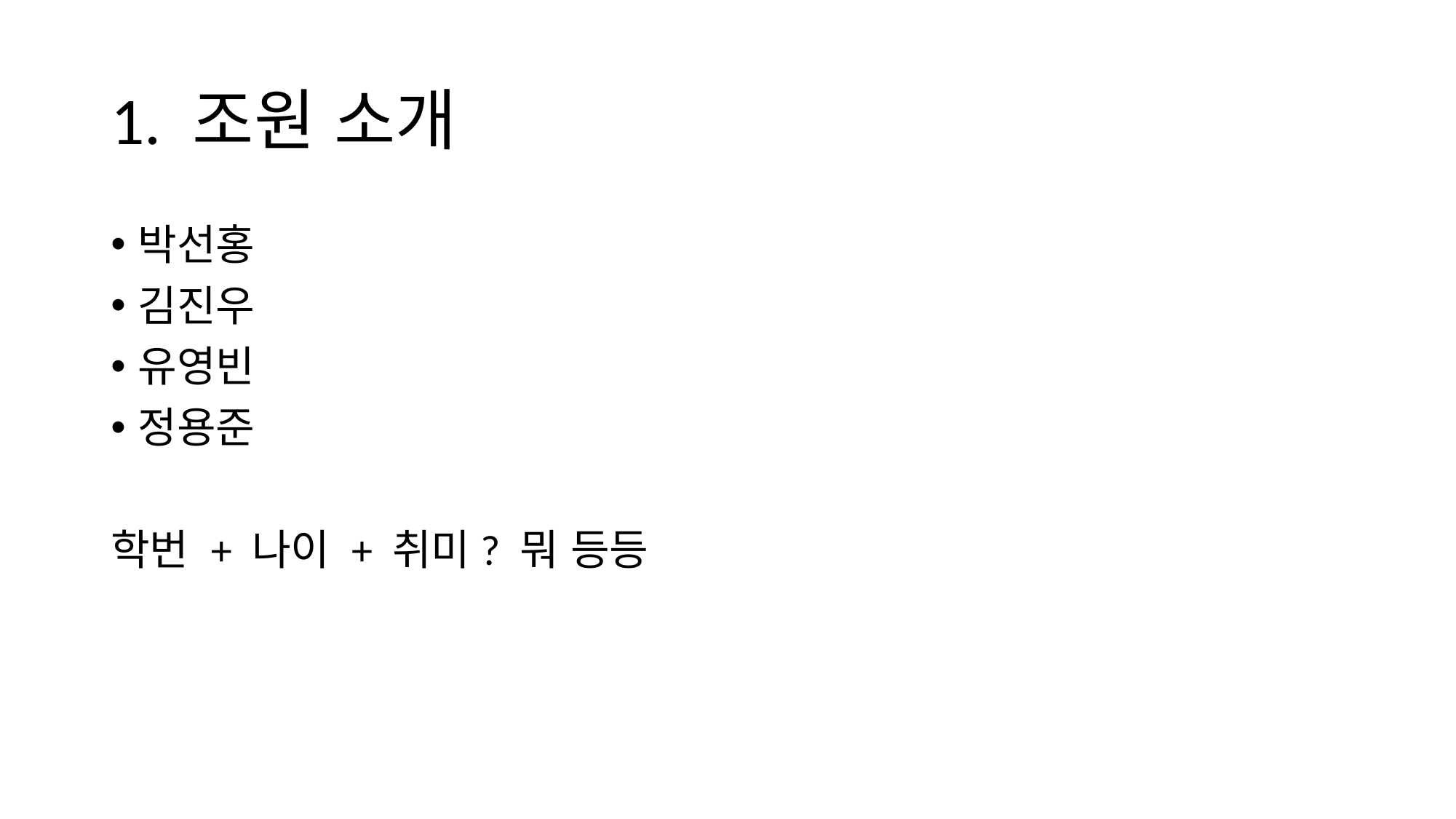

# 1. 조원 소개
박선홍
김진우
유영빈
정용준

학번 + 나이 + 취미? 뭐 등등